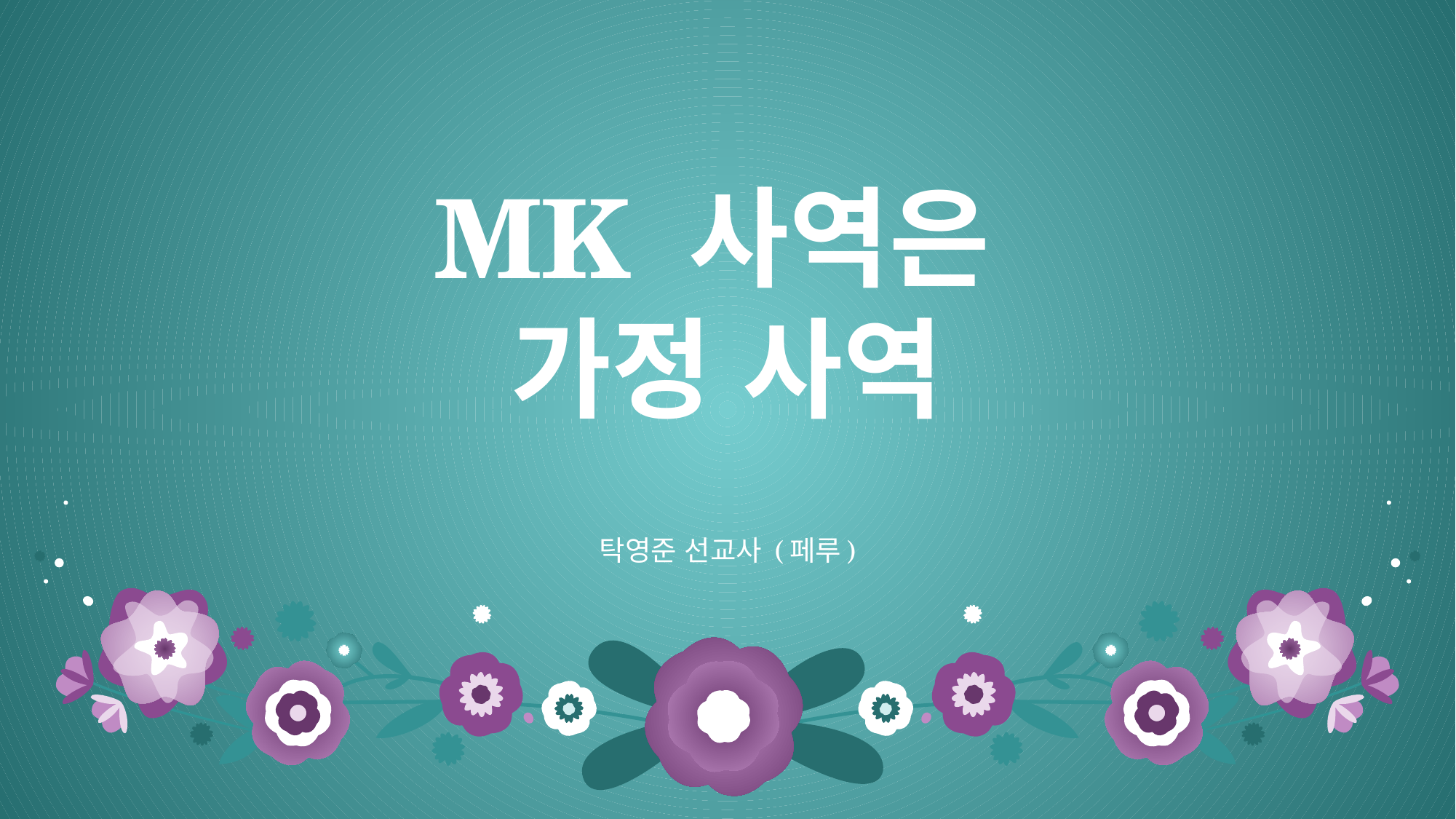

# MK 사역은 가정 사역

탁영준 선교사 (페루)